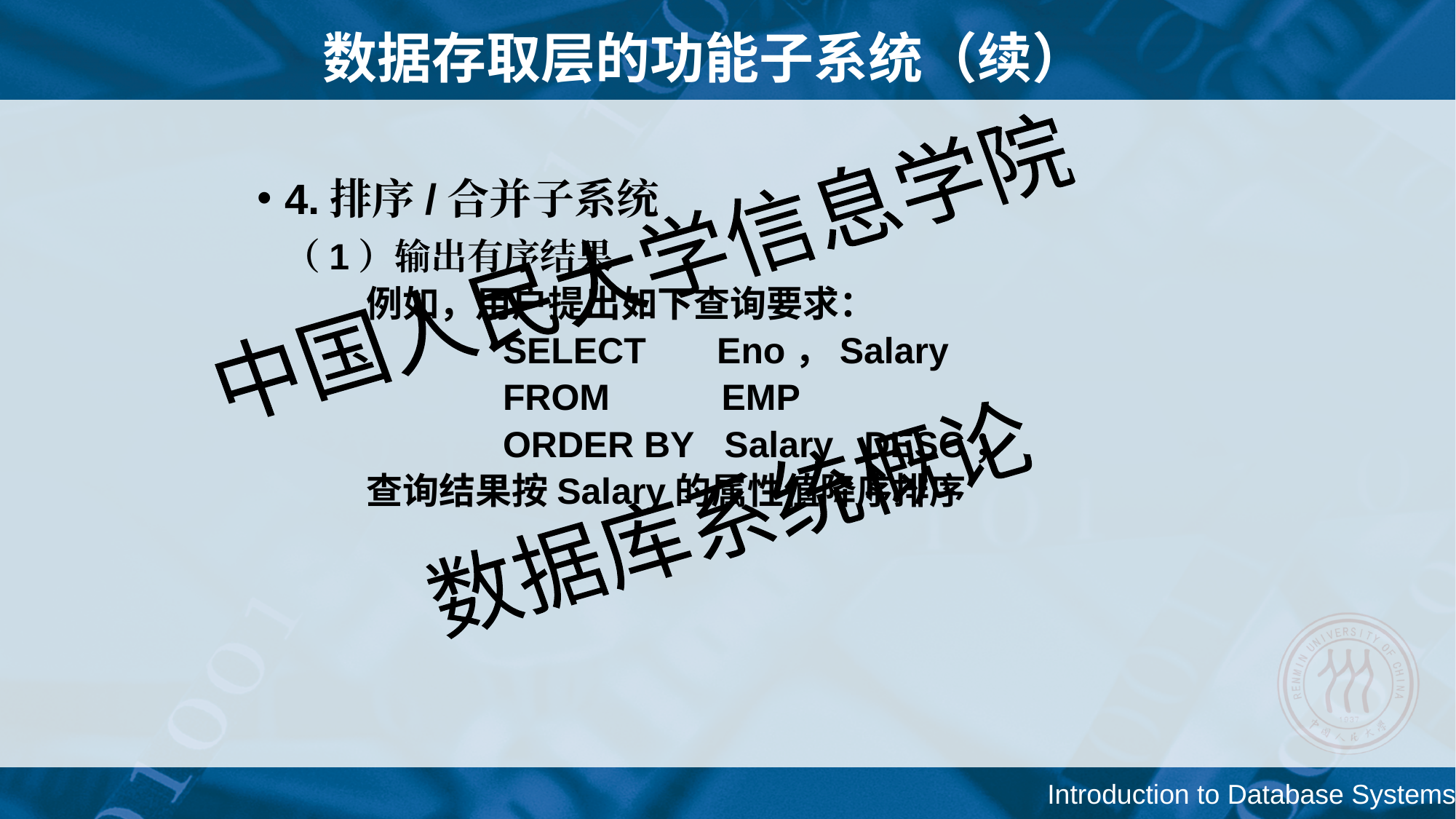

数据存取层的功能子系统（续）
4.排序/合并子系统
  （1）输出有序结果
例如，用户提出如下查询要求：
		SELECT       Eno，Salary
		FROM           EMP
		ORDER BY   Salary   DESC；
查询结果按Salary的属性值降序排序